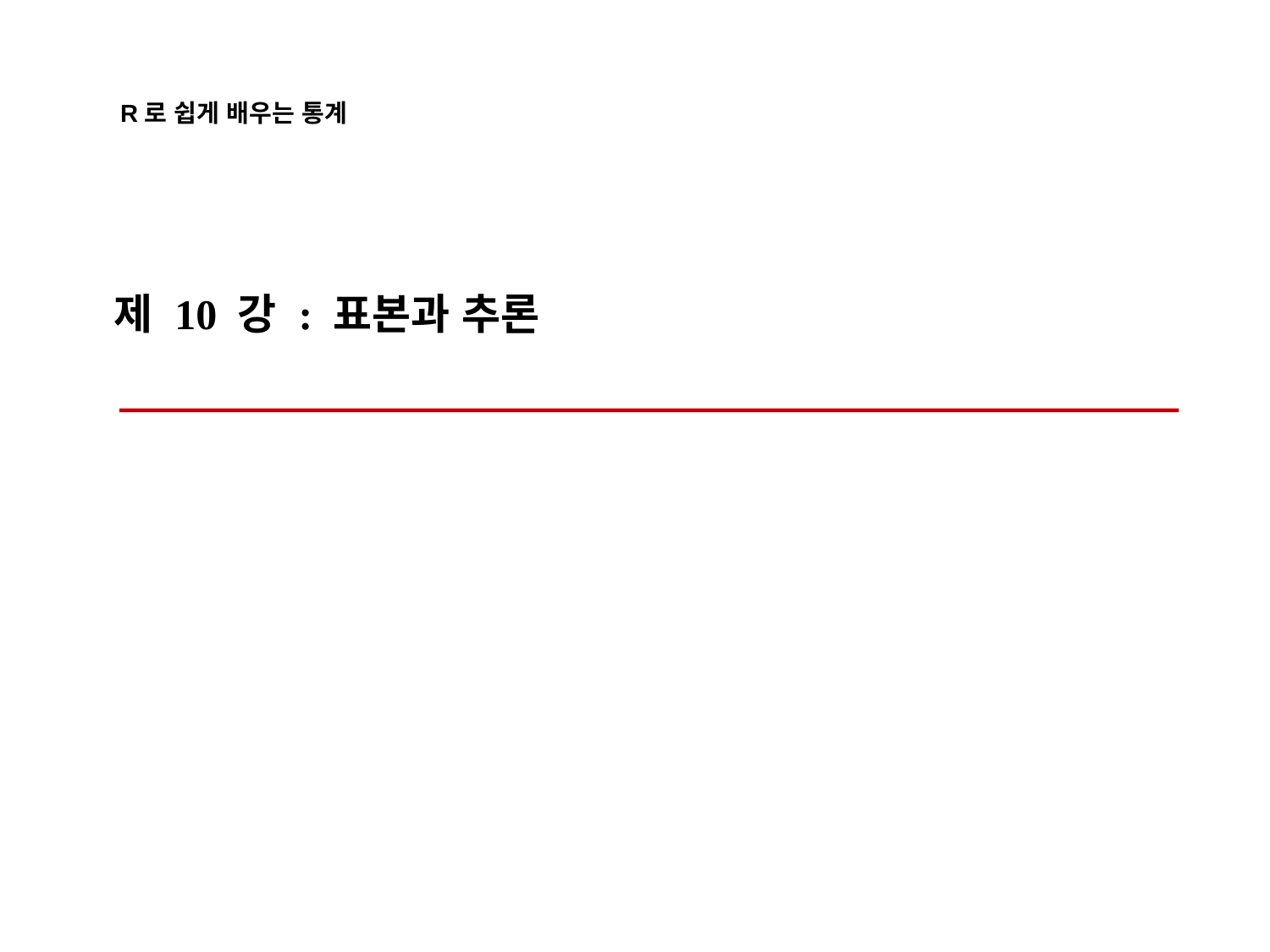

# 제 10 강 : 표본과 추론